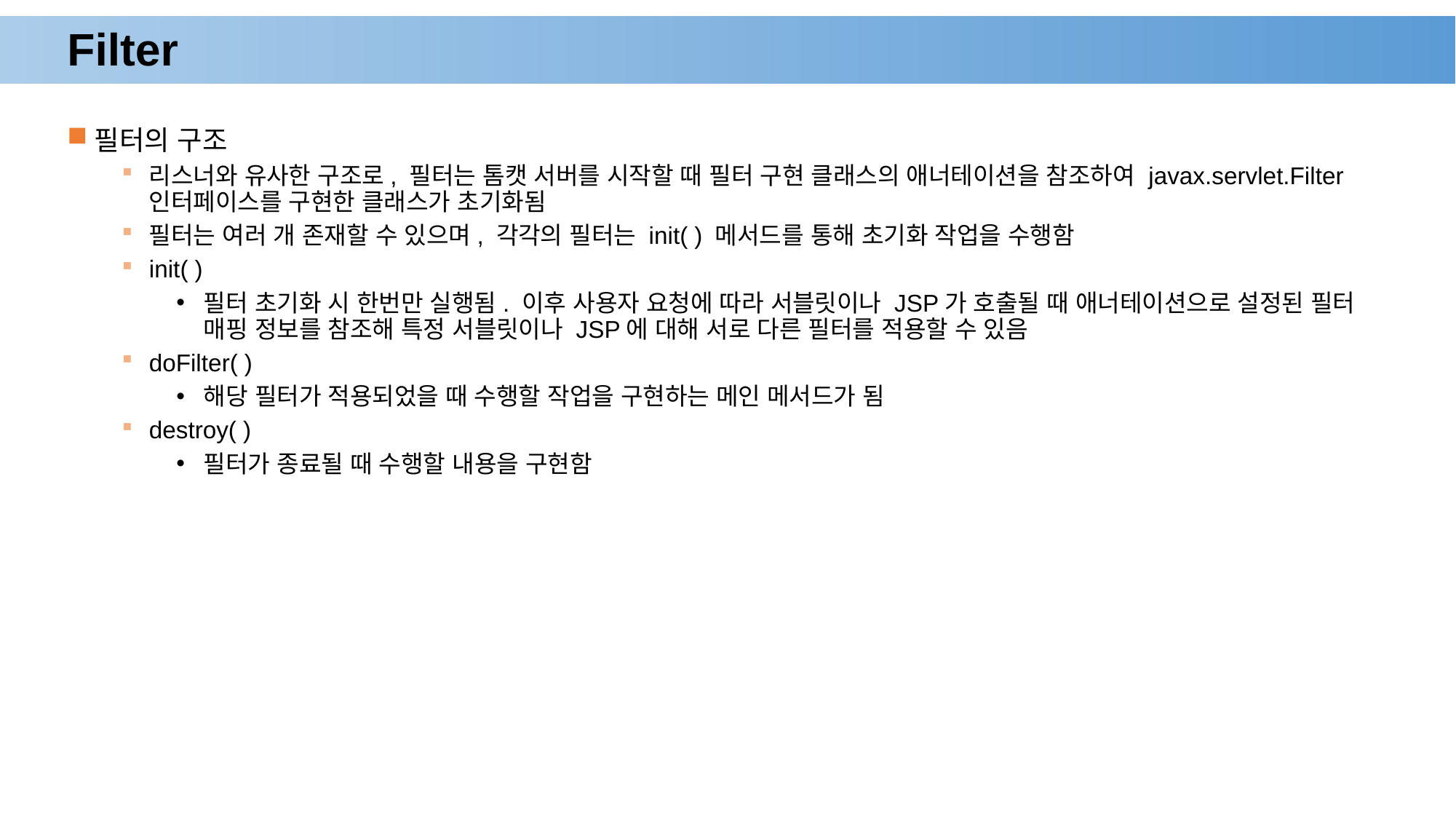

# Filter
필터의 구조
리스너와 유사한 구조로, 필터는 톰캣 서버를 시작할 때 필터 구현 클래스의 애너테이션을 참조하여 javax.servlet.Filter 인터페이스를 구현한 클래스가 초기화됨
필터는 여러 개 존재할 수 있으며, 각각의 필터는 init( ) 메서드를 통해 초기화 작업을 수행함
init( )
필터 초기화 시 한번만 실행됨. 이후 사용자 요청에 따라 서블릿이나 JSP가 호출될 때 애너테이션으로 설정된 필터 매핑 정보를 참조해 특정 서블릿이나 JSP에 대해 서로 다른 필터를 적용할 수 있음
doFilter( )
해당 필터가 적용되었을 때 수행할 작업을 구현하는 메인 메서드가 됨
destroy( )
필터가 종료될 때 수행할 내용을 구현함